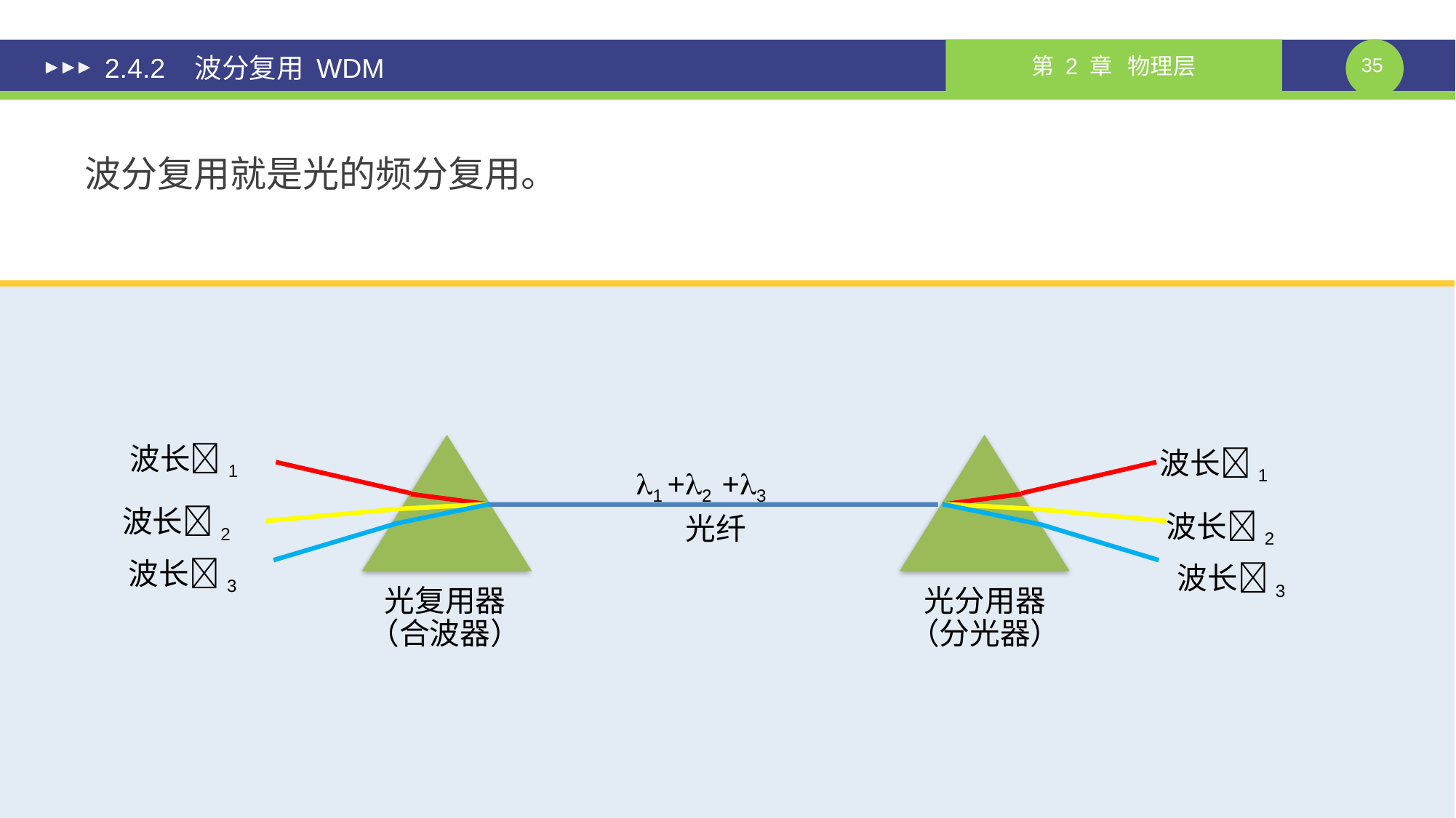

# 2.4.2   波分复用 WDM
波分复用就是光的频分复用。

波长λ1

波长λ1
  λ1 +λ2 +λ3

波长λ2
波长λ2

光纤
波长λ3
波长λ3
光复用器
（合波器）
光分用器
（分光器）
课件制作人：谢钧 谢希仁